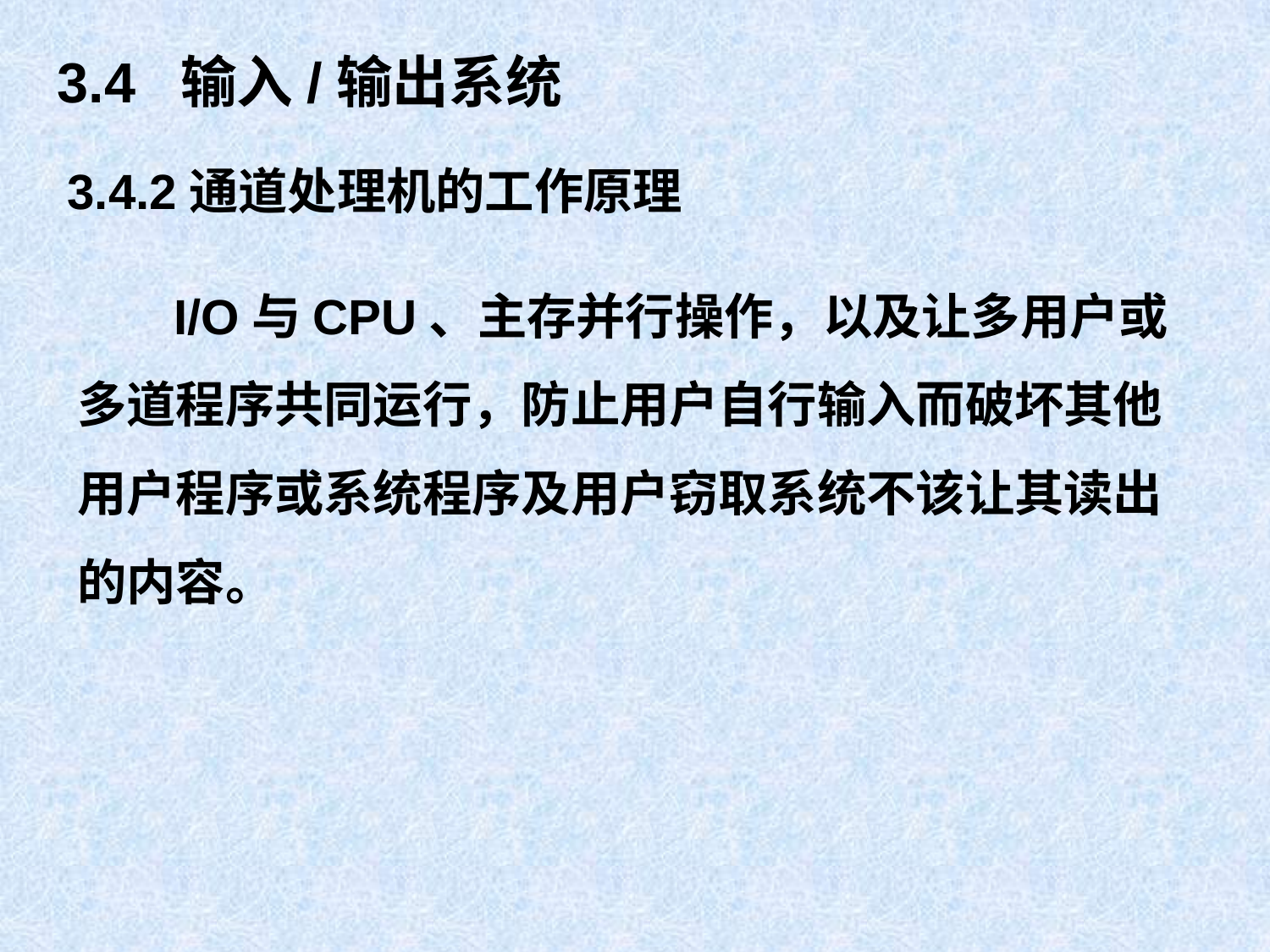

3.4  输入/输出系统
3.4.2通道处理机的工作原理
       I/O与CPU、主存并行操作，以及让多用户或多道程序共同运行，防止用户自行输入而破坏其他用户程序或系统程序及用户窃取系统不该让其读出的内容。